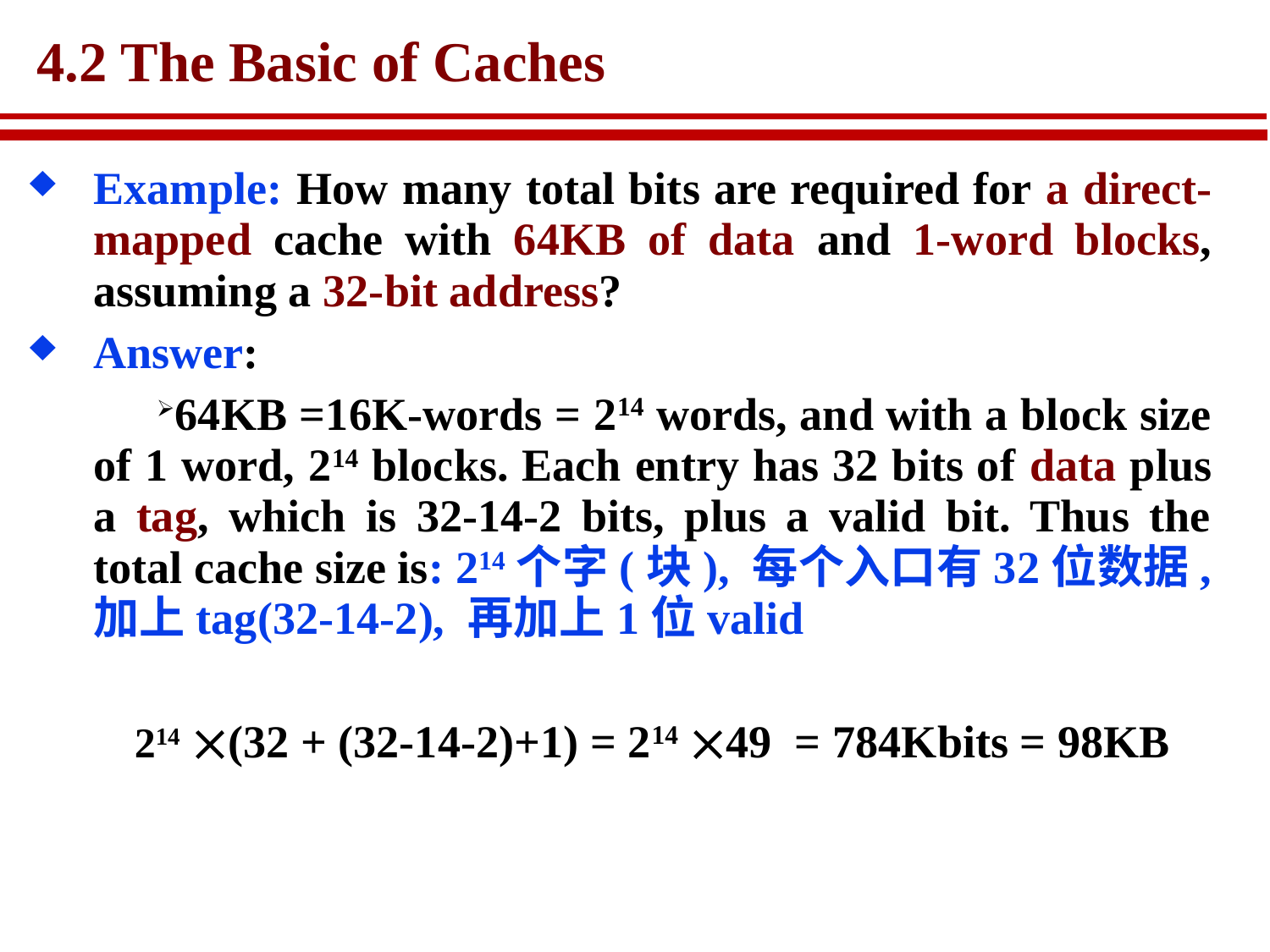

# 4.2 The Basic of Caches
Example: How many total bits are required for a direct-mapped cache with 64KB of data and 1-word blocks, assuming a 32-bit address?
Answer:
64KB =16K-words = 214 words, and with a block size of 1 word, 214 blocks. Each entry has 32 bits of data plus a tag, which is 32-14-2 bits, plus a valid bit. Thus the total cache size is: 214个字(块), 每个入口有32位数据, 加上tag(32-14-2), 再加上1位valid

214 ×(32 + (32-14-2)+1) = 214 ×49  = 784Kbits = 98KB